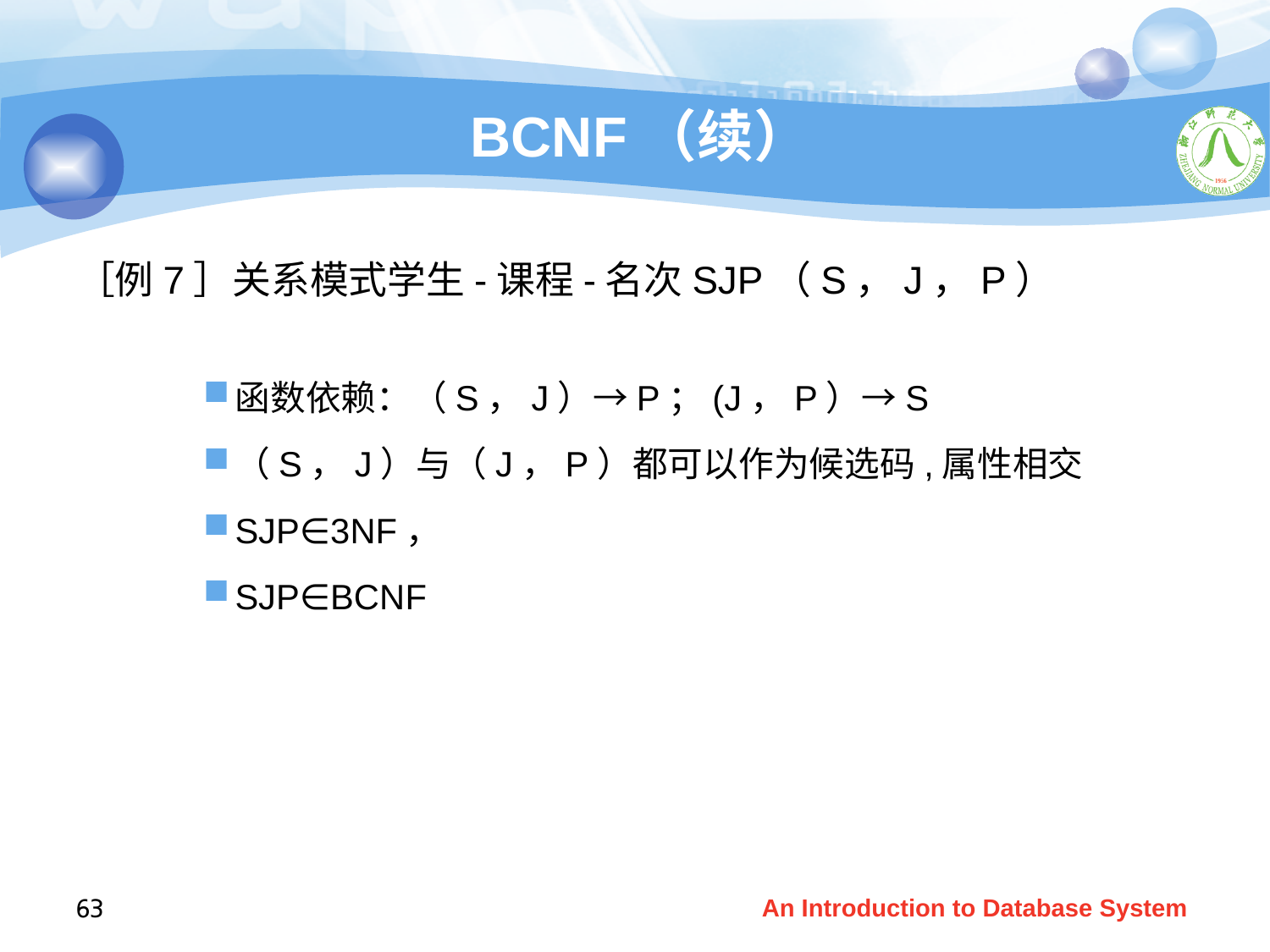

# BCNF（续）
［例7］关系模式学生-课程-名次SJP（S，J，P）

函数依赖：（S，J）→P；(J，P）→S
（S，J）与（J，P）都可以作为候选码,属性相交
SJP∈3NF，
SJP∈BCNF
63
An Introduction to Database System